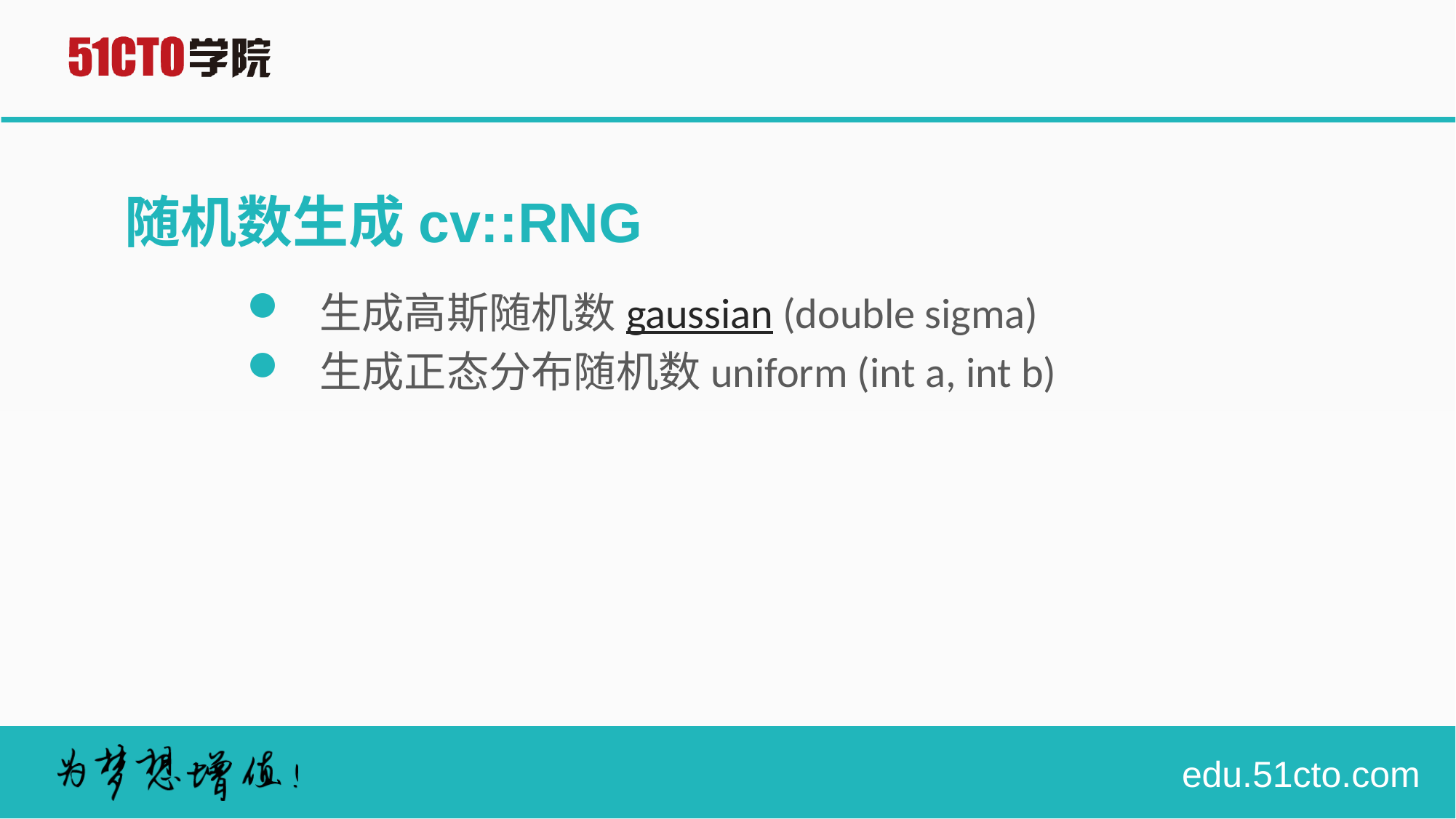

# 随机数生成cv::RNG
生成高斯随机数gaussian (double sigma)
生成正态分布随机数uniform (int a, int b)